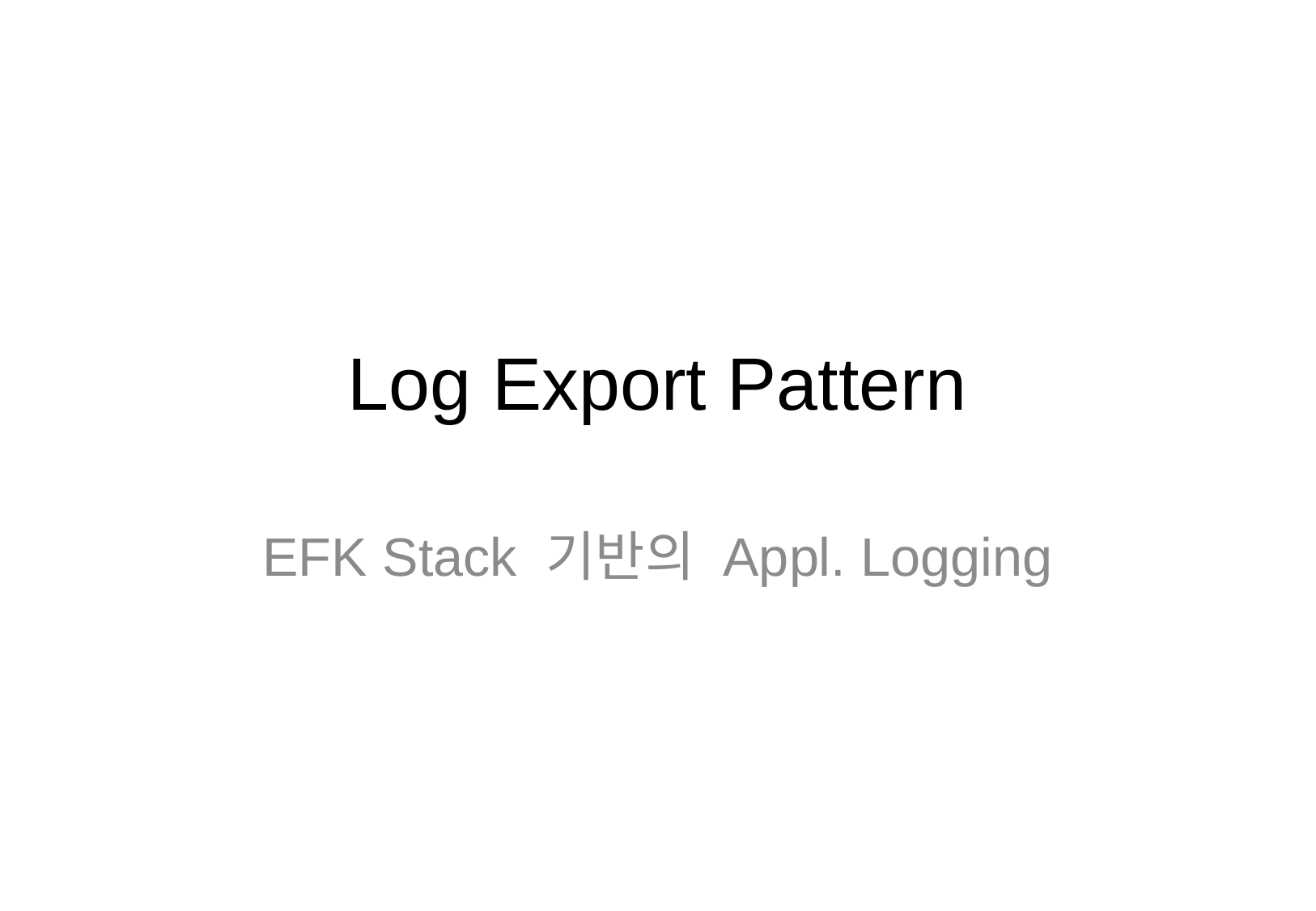

# Log Export Pattern
EFK Stack 기반의 Appl. Logging